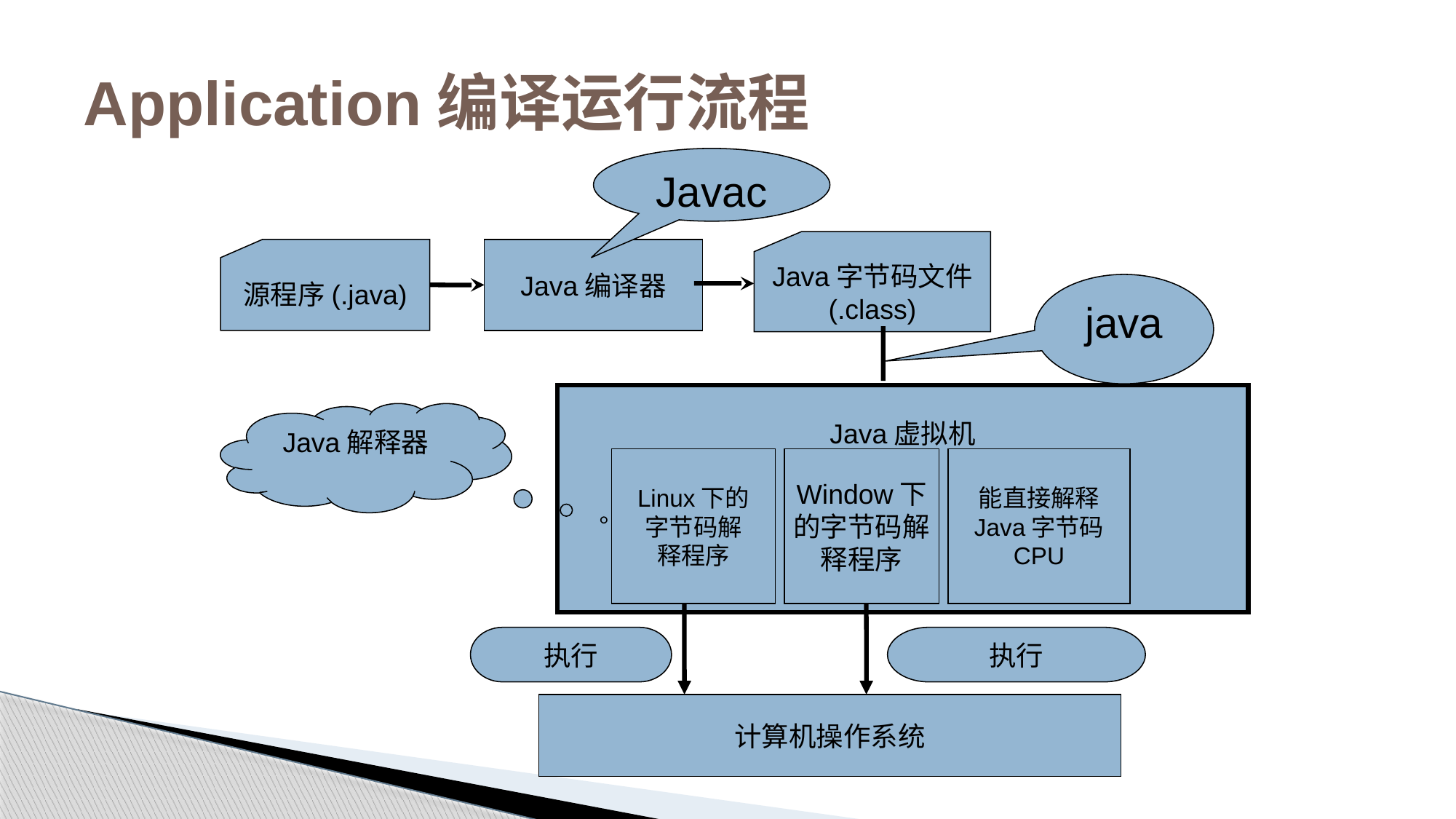

# Application编译运行流程
Javac

Java字节码文件
(.class)

源程序(.java)
Java编译器
java

Java虚拟机

Java解释器
Linux下的
字节码解
释程序
Window下
的字节码解
释程序
能直接解释
Java字节码
CPU

执行
执行
计算机操作系统